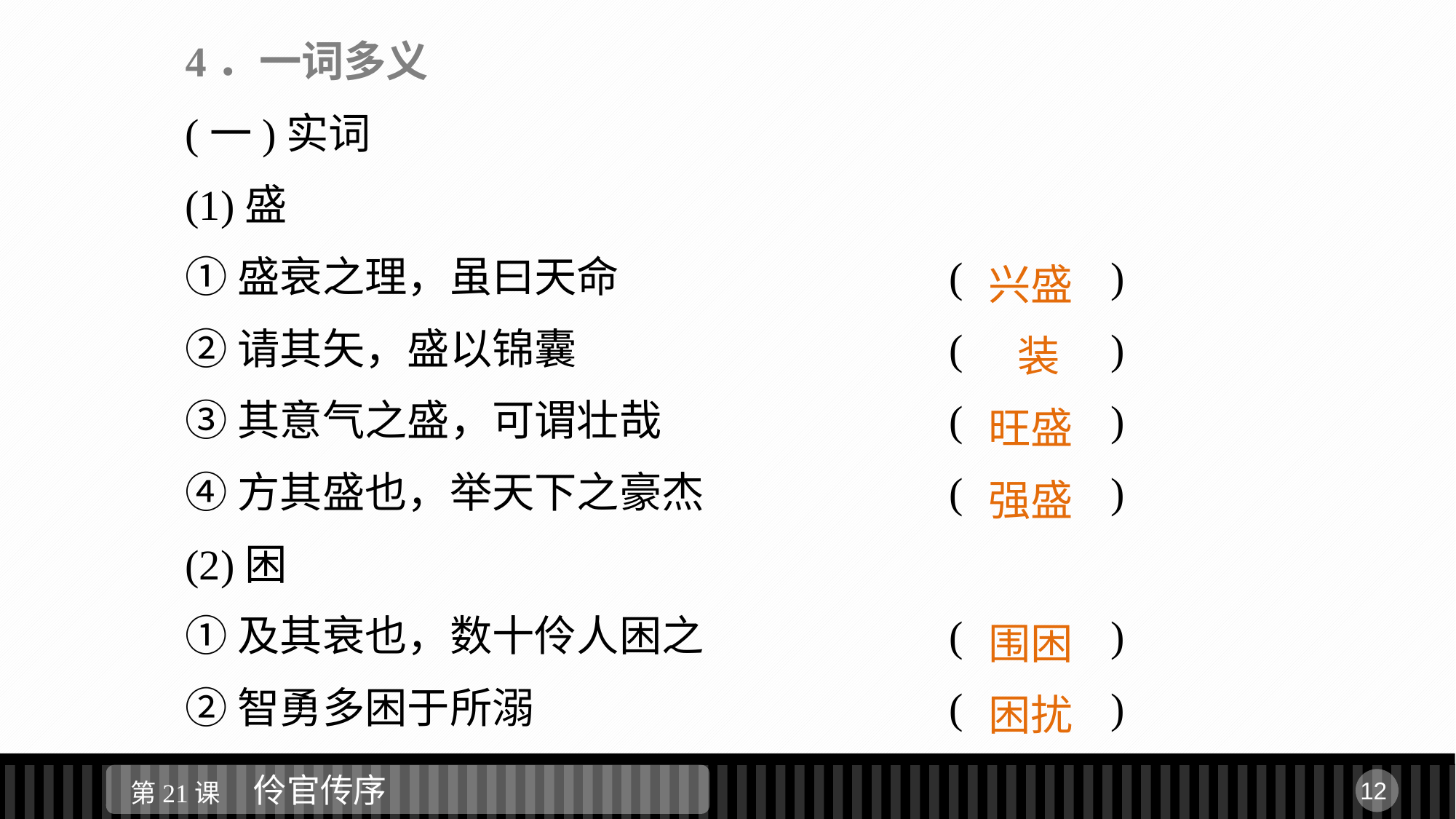

4．一词多义
(一)实词
(1)盛
①盛衰之理，虽曰天命				(　　　)
②请其矢，盛以锦囊				(　　　)
③其意气之盛，可谓壮哉			(　　　)
④方其盛也，举天下之豪杰			(　　　)
(2)困
①及其衰也，数十伶人困之			(　　　)
②智勇多困于所溺				(　　　)
兴盛
  装
旺盛
强盛

围困
困扰